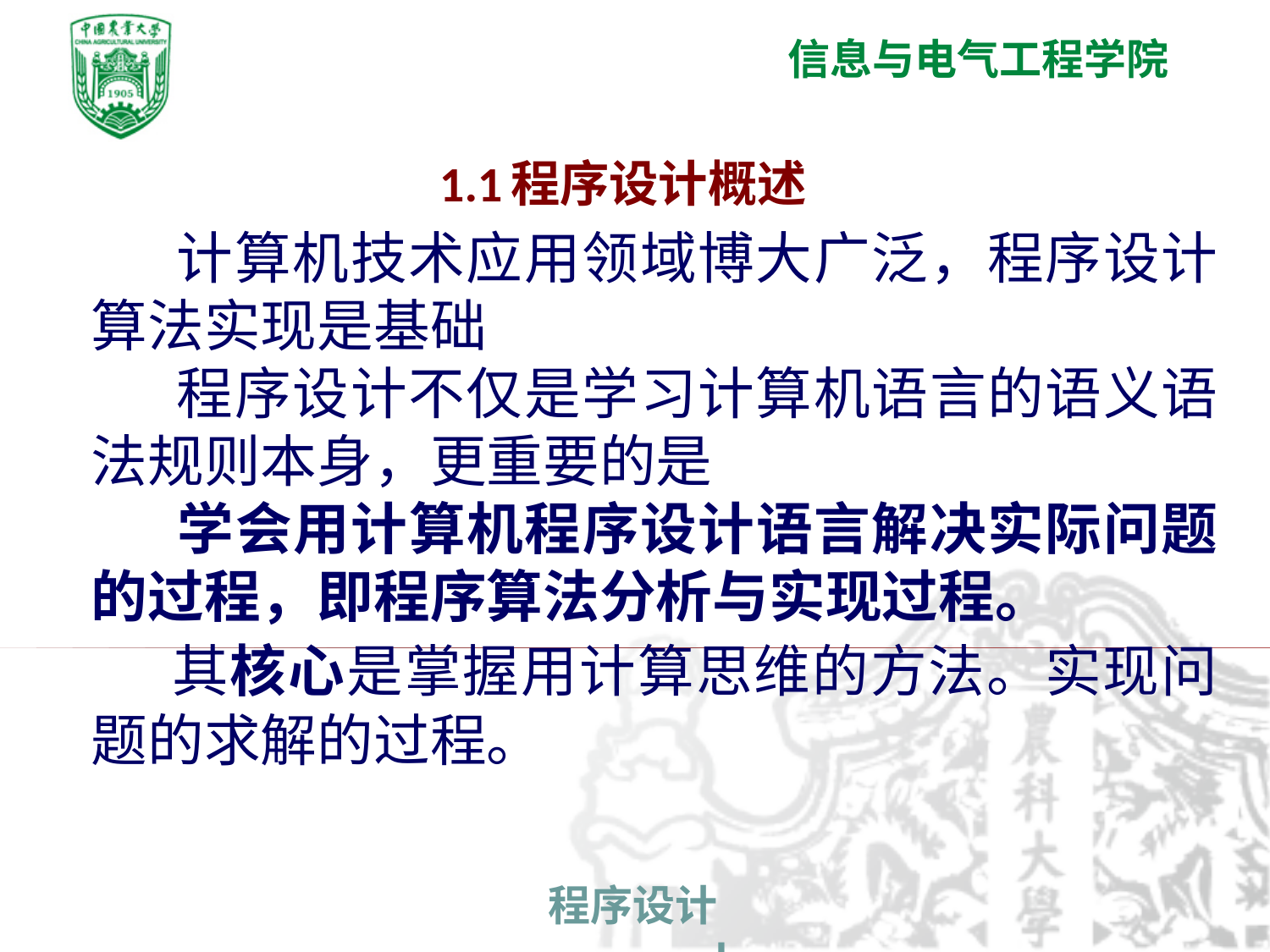

# 1.1程序设计概述
     计算机技术应用领域博大广泛，程序设计算法实现是基础
     程序设计不仅是学习计算机语言的语义语法规则本身，更重要的是
     学会用计算机程序设计语言解决实际问题的过程，即程序算法分析与实现过程。
    其核心是掌握用计算思维的方法。实现问题的求解的过程。